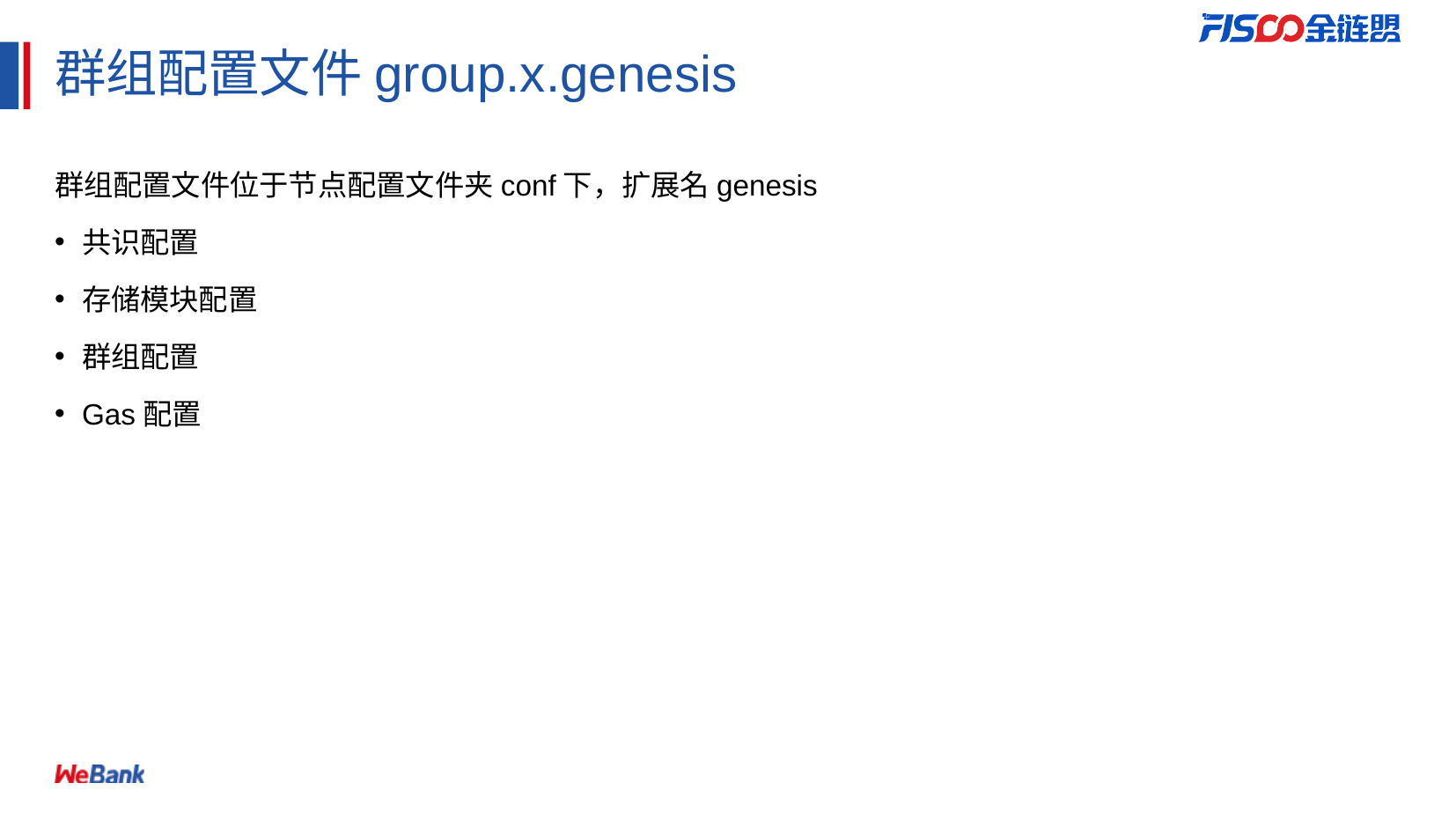

# 群组配置文件group.x.genesis
群组配置文件位于节点配置文件夹conf下，扩展名genesis
共识配置
存储模块配置
群组配置
Gas配置